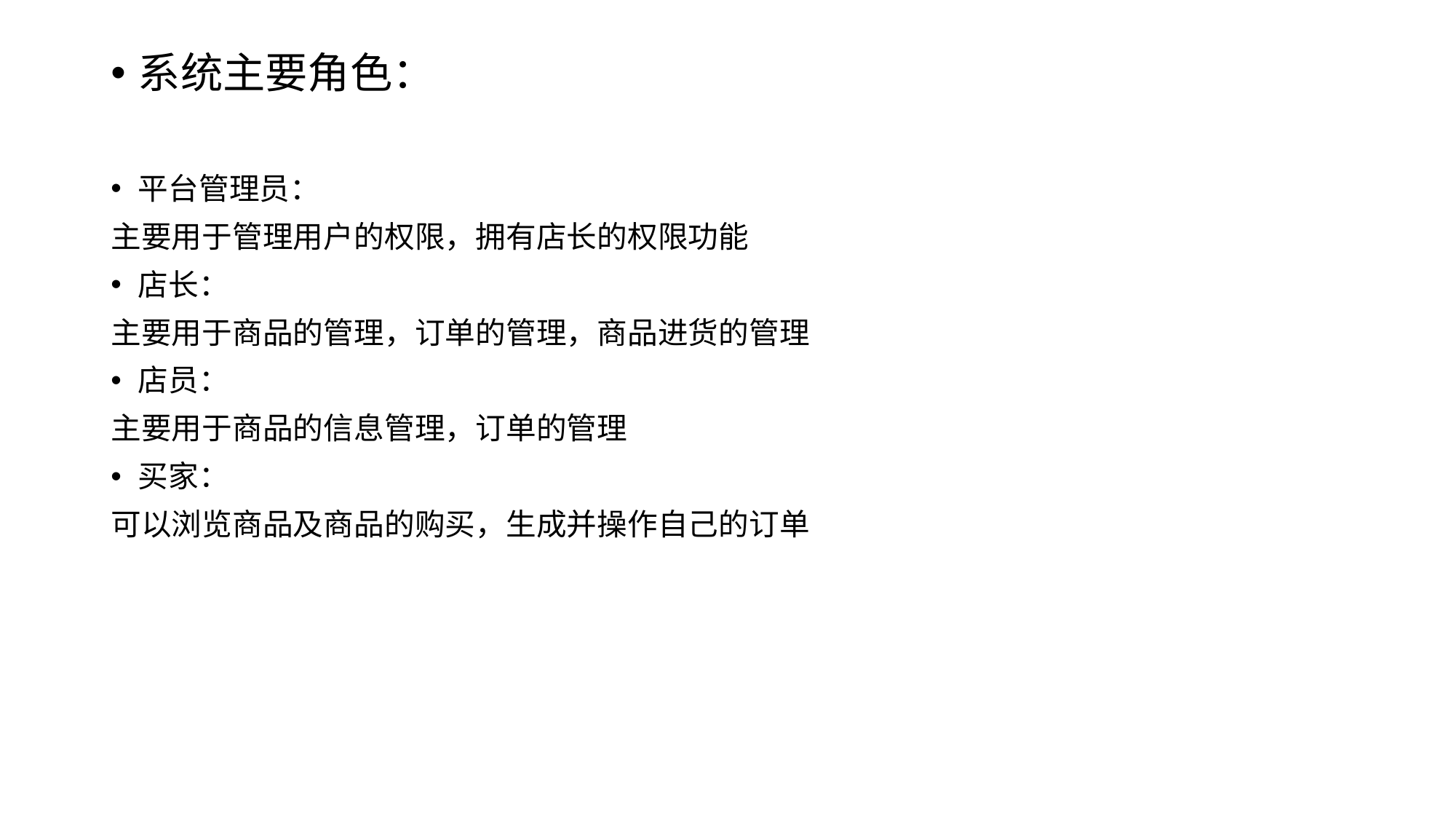

系统主要角色：

平台管理员：
主要用于管理用户的权限，拥有店长的权限功能
店长：
主要用于商品的管理，订单的管理，商品进货的管理
店员：
主要用于商品的信息管理，订单的管理
买家：
可以浏览商品及商品的购买，生成并操作自己的订单